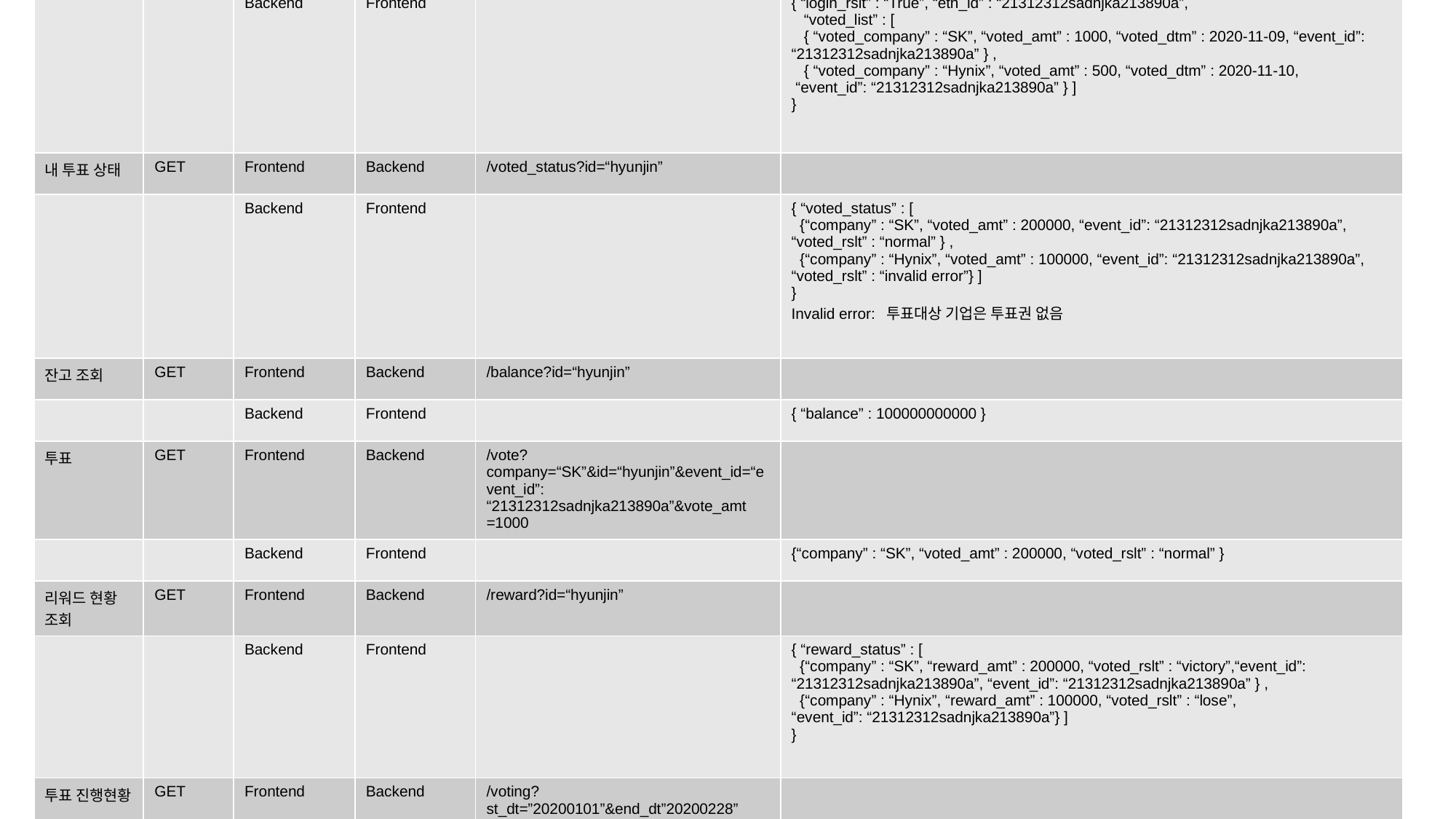

| 기능 | Method | Source | Destination | URL | Body |
| --- | --- | --- | --- | --- | --- |
| 로그인 | POST | Frontend | Backend | /login | {“user\_id” : “hyunjin”, “user\_pwd” : “hi123”} |
|  |  | Backend | Frontend |  | { “login\_rslt” : “True”, “eth\_id” : “21312312sadnjka213890a”, “voted\_list” : [ { “voted\_company” : “SK”, “voted\_amt” : 1000, “voted\_dtm” : 2020-11-09, “event\_id”: “21312312sadnjka213890a” } , { “voted\_company” : “Hynix”, “voted\_amt” : 500, “voted\_dtm” : 2020-11-10, “event\_id”: “21312312sadnjka213890a” } ] } |
| 내 투표 상태 | GET | Frontend | Backend | /voted\_status?id=“hyunjin” |  |
|  |  | Backend | Frontend |  | { “voted\_status” : [ {“company” : “SK”, “voted\_amt” : 200000, “event\_id”: “21312312sadnjka213890a”, “voted\_rslt” : “normal” } , {“company” : “Hynix”, “voted\_amt” : 100000, “event\_id”: “21312312sadnjka213890a”, “voted\_rslt” : “invalid error”} ] } Invalid error: 투표대상 기업은 투표권 없음 |
| 잔고 조회 | GET | Frontend | Backend | /balance?id=“hyunjin” |  |
|  |  | Backend | Frontend |  | { “balance” : 100000000000 } |
| 투표 | GET | Frontend | Backend | /vote?company=“SK”&id=“hyunjin”&event\_id=“event\_id”: “21312312sadnjka213890a”&vote\_amt =1000 |  |
|  |  | Backend | Frontend |  | {“company” : “SK”, “voted\_amt” : 200000, “voted\_rslt” : “normal” } |
| 리워드 현황 조회 | GET | Frontend | Backend | /reward?id=“hyunjin” |  |
|  |  | Backend | Frontend |  | { “reward\_status” : [ {“company” : “SK”, “reward\_amt” : 200000, “voted\_rslt” : “victory”,“event\_id”: “21312312sadnjka213890a”, “event\_id”: “21312312sadnjka213890a” } , {“company” : “Hynix”, “reward\_amt” : 100000, “voted\_rslt” : “lose”, “event\_id”: “21312312sadnjka213890a”} ] } |
| 투표 진행현황 | GET | Frontend | Backend | /voting?st\_dt=”20200101”&end\_dt”20200228” (dt : yyyymmdd) |  |
|  |  | Backend | Frontend |  | {“voting”: [ {“event\_id”: “21312312sadnjka213890a”, “event\_nm”: “first voting”, “st\_dt” = “20200101”, “end\_dt”: “20200228”}, {“event\_id”: “21312312sadnjka213890b”, “event\_nm”: “second voting”, “st\_dt” = “20200105”, “end\_dt”: “20200701”} } |
| 투표 상세현황 | GET | Frontend | Backend | /voting/detail?event\_id=21312312sadnjka213890a (dt : yyyymmdd) |  |
|  |  | Backend | Frontend |  | {“voting\_detail”: [ {“company” : “SK”, “voted\_amt” : 200000, “subject” : “blahblah”}, {“compnay” : “Hynix”, “voted\_amt” : 100, “subject” : “hahaha”} } |
|  |  |  |  |  | How to find reward? |
3. Restful Method Definition